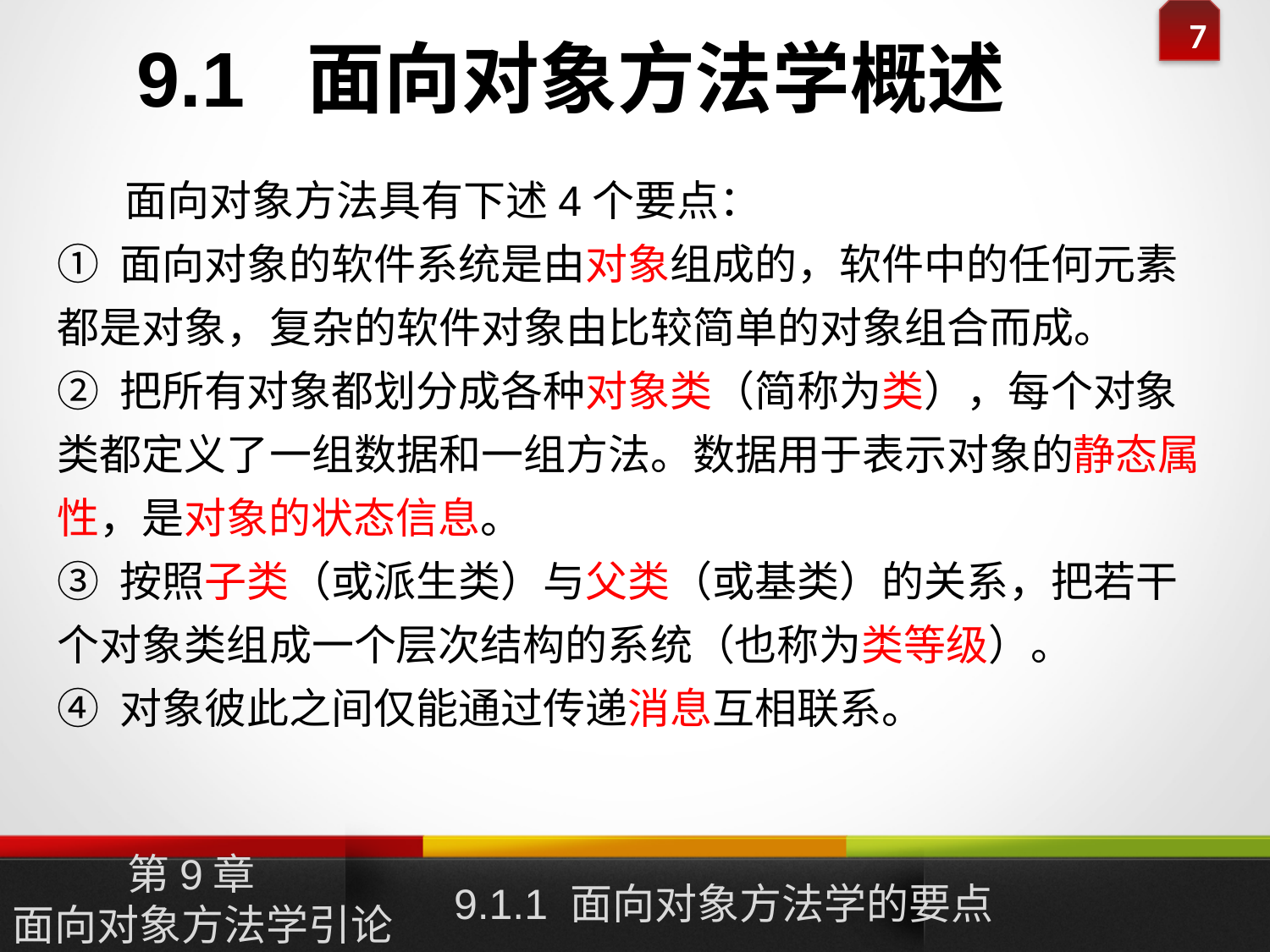

9.1  面向对象方法学概述
      面向对象方法具有下述4个要点：
① 面向对象的软件系统是由对象组成的，软件中的任何元素都是对象，复杂的软件对象由比较简单的对象组合而成。
② 把所有对象都划分成各种对象类（简称为类），每个对象类都定义了一组数据和一组方法。数据用于表示对象的静态属性，是对象的状态信息。
③ 按照子类（或派生类）与父类（或基类）的关系，把若干个对象类组成一个层次结构的系统（也称为类等级）。
④ 对象彼此之间仅能通过传递消息互相联系。
9.1.1 面向对象方法学的要点